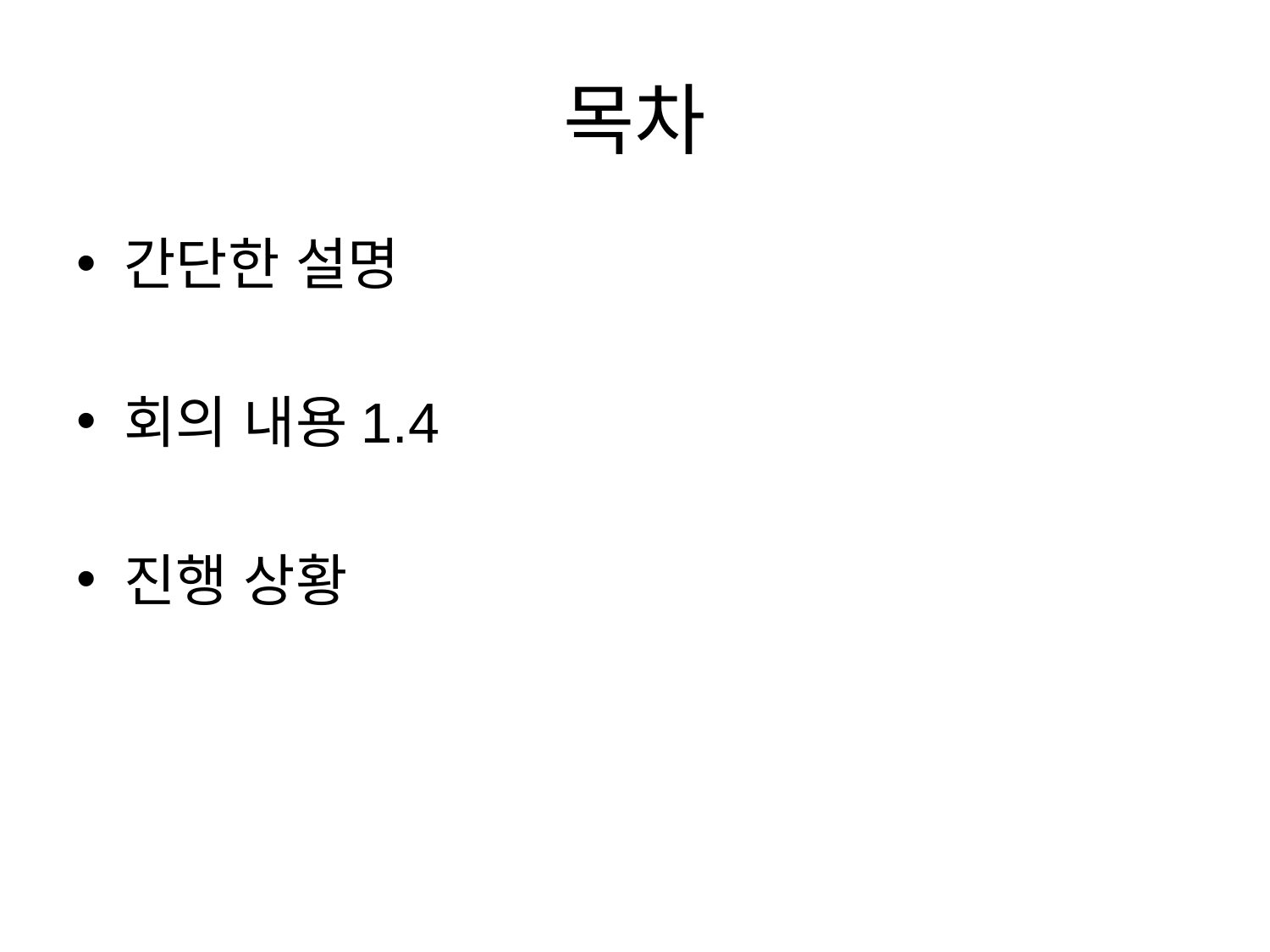

# 목차
간단한 설명

회의 내용1.4

진행 상황